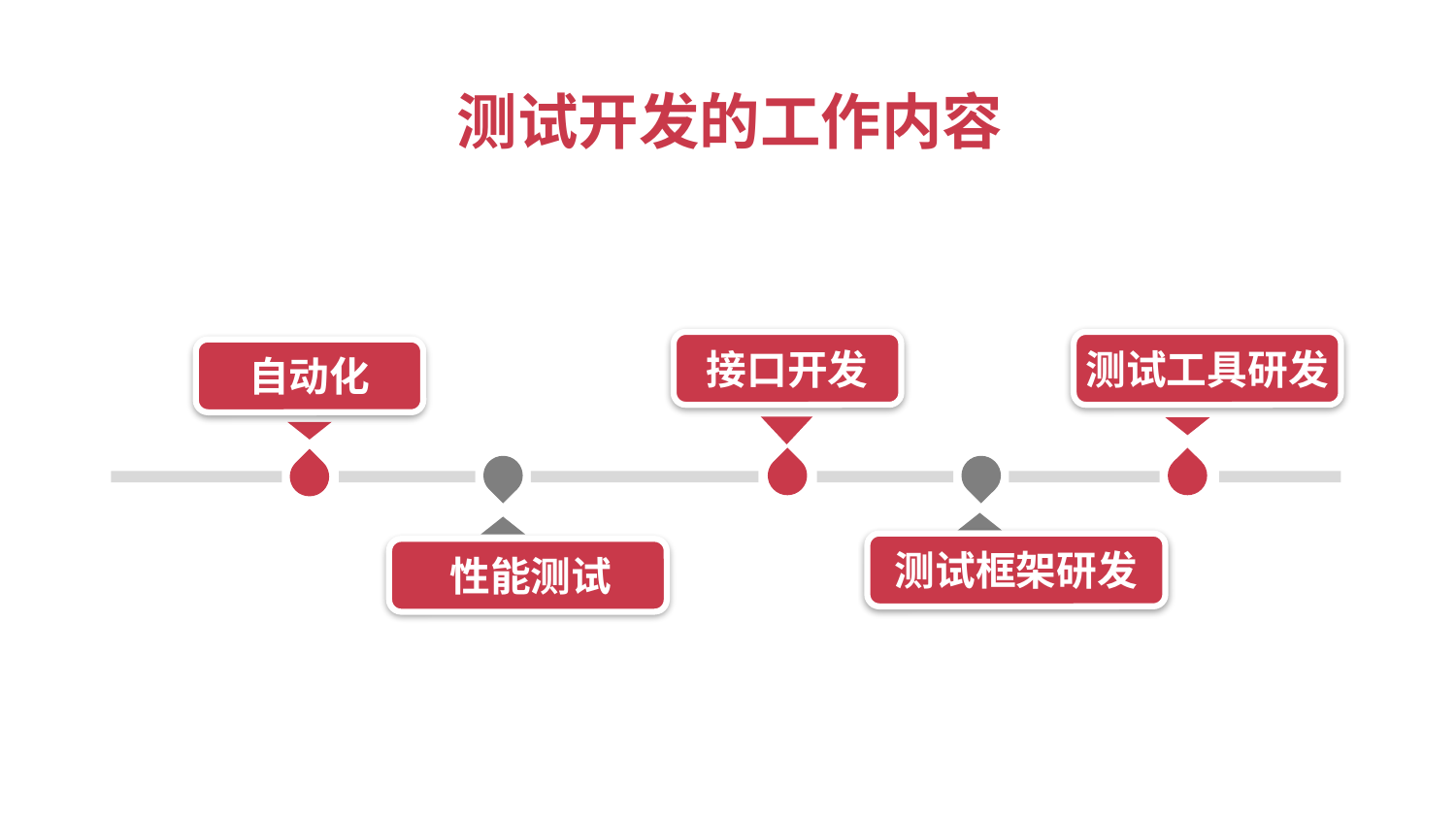

测试开发的工作内容

测试工具研发

接口开发

自动化

测试框架研发

性能测试